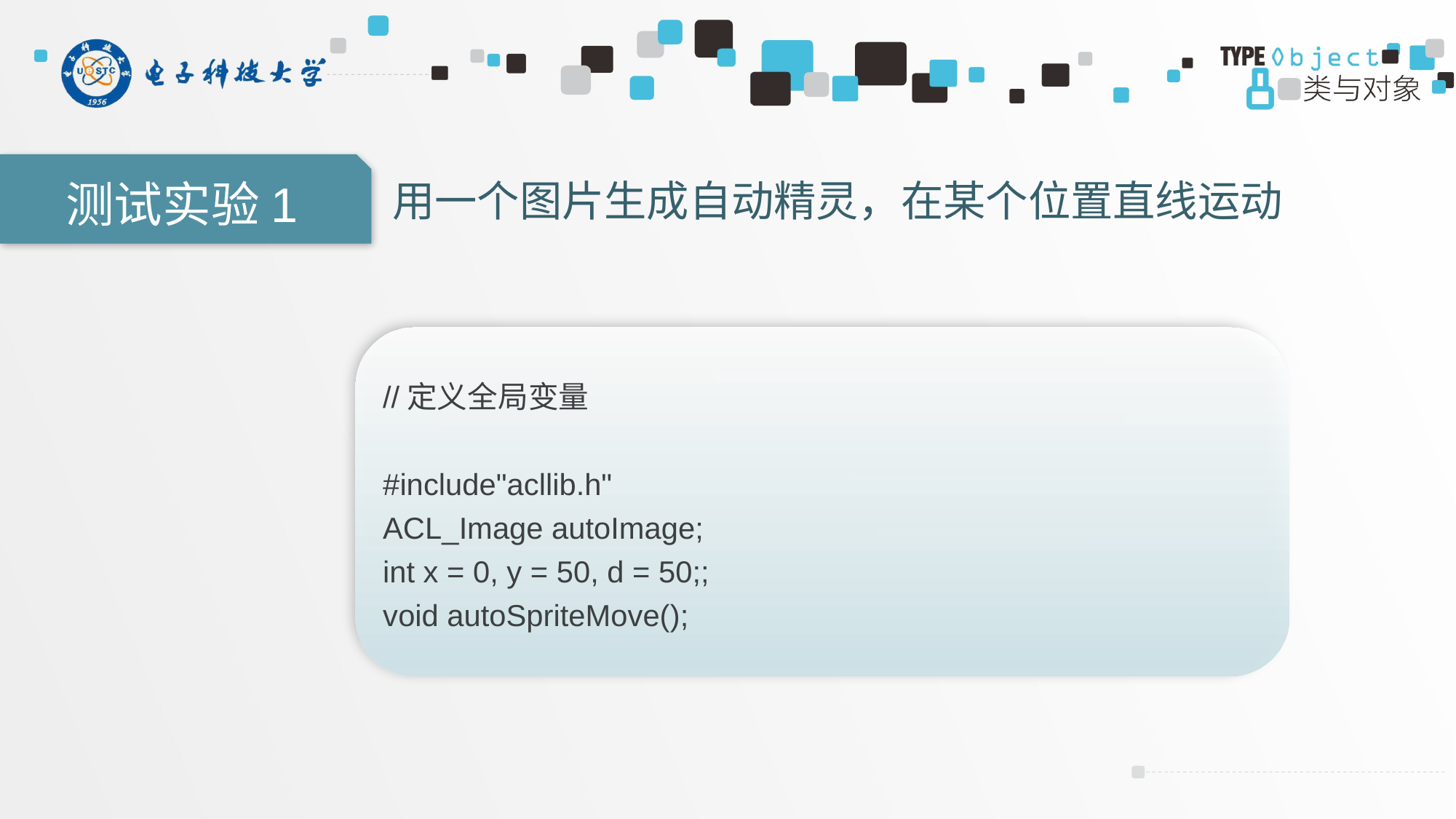

测试实验1
用一个图片生成自动精灵，在某个位置直线运动
//定义全局变量

#include"acllib.h"
ACL_Image autoImage;
int x = 0, y = 50, d = 50;;
void autoSpriteMove();